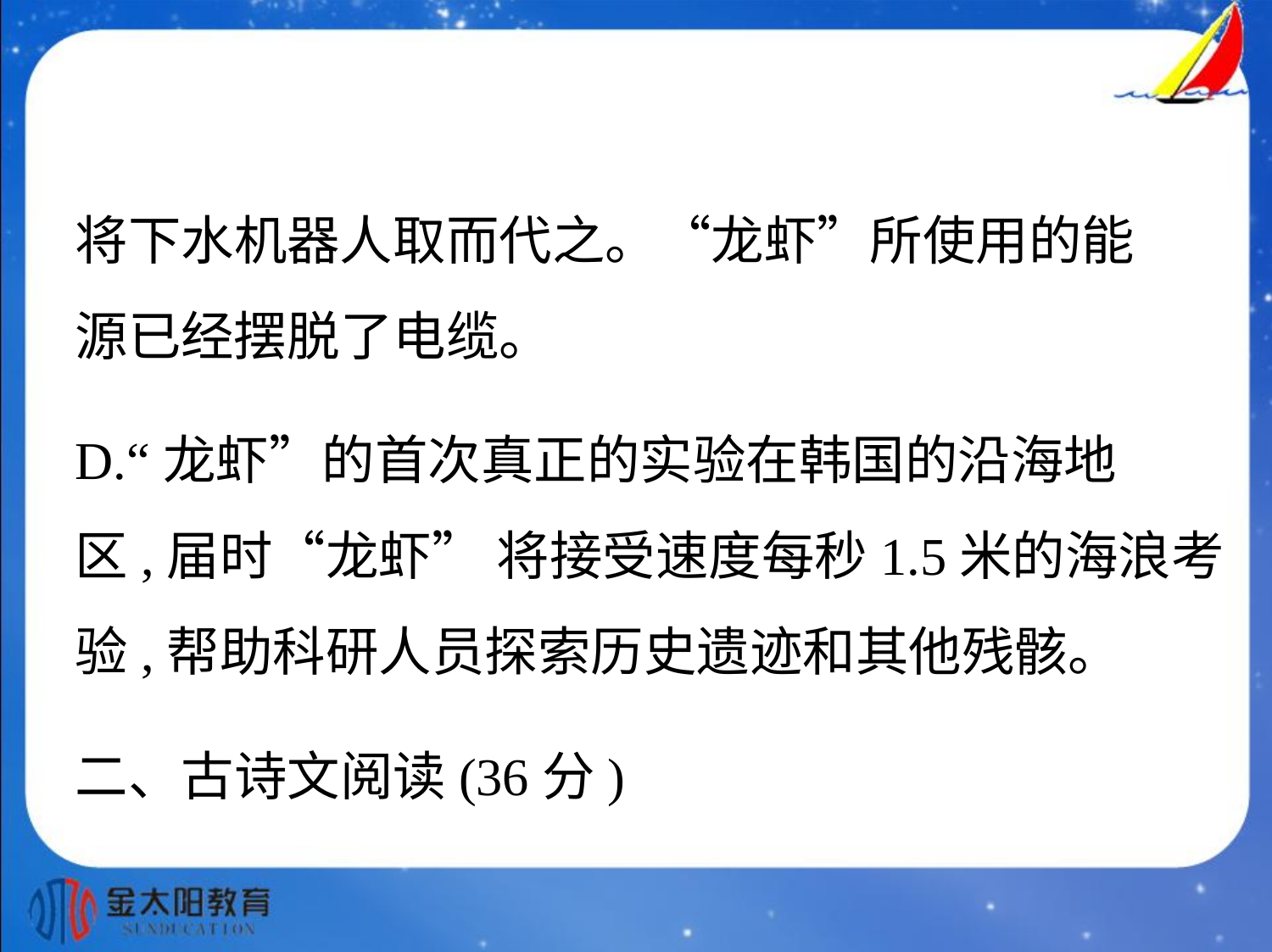

将下水机器人取而代之。“龙虾”所使用的能
源已经摆脱了电缆。
D.“龙虾”的首次真正的实验在韩国的沿海地
区,届时“龙虾” 将接受速度每秒1.5米的海浪考
验,帮助科研人员探索历史遗迹和其他残骸。
二、古诗文阅读(36分)